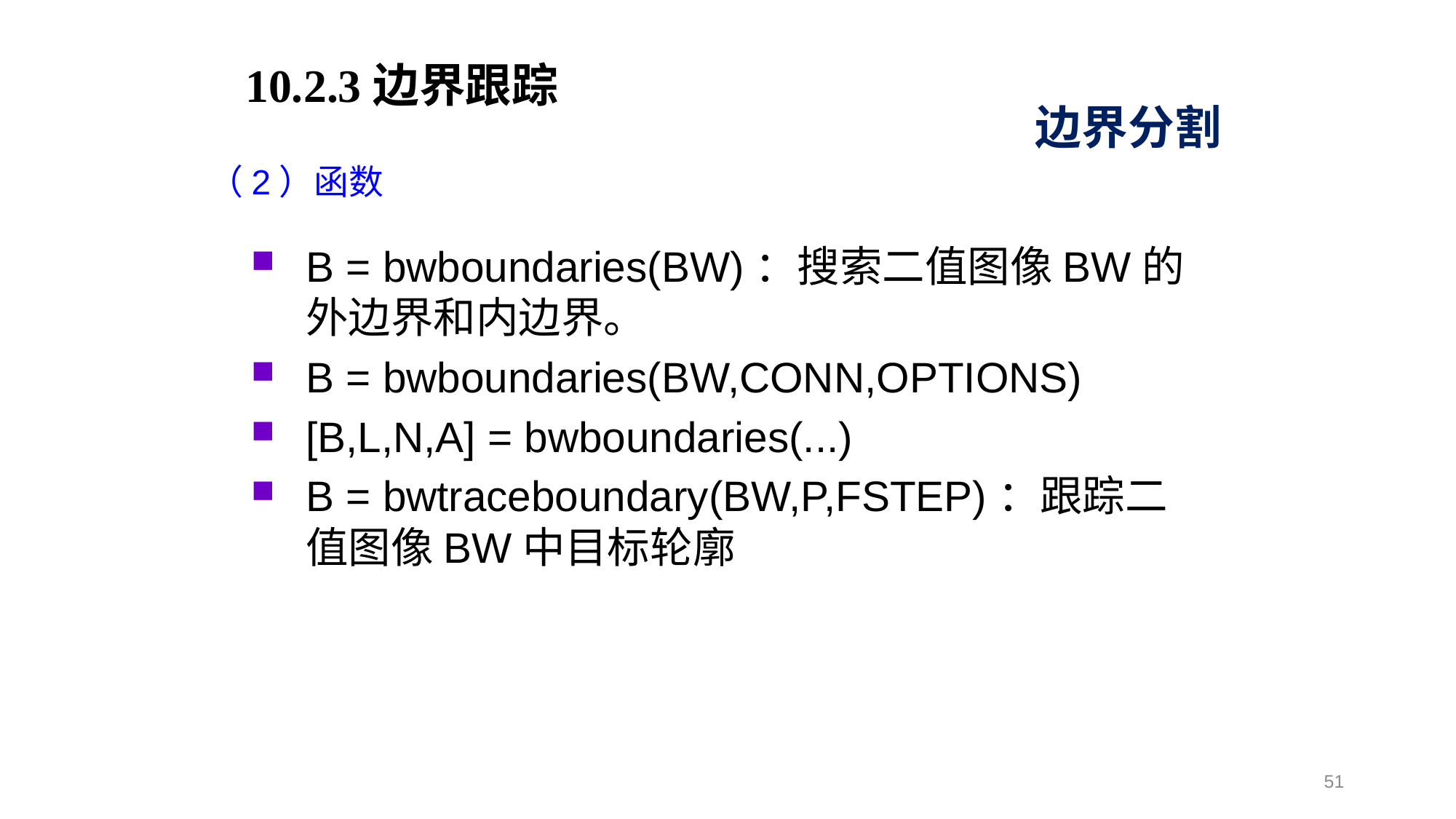

10.2.3边界跟踪
边界分割
（2）函数
B = bwboundaries(BW)：搜索二值图像BW的外边界和内边界。
B = bwboundaries(BW,CONN,OPTIONS)
[B,L,N,A] = bwboundaries(...)
B = bwtraceboundary(BW,P,FSTEP)：跟踪二值图像BW中目标轮廓
51